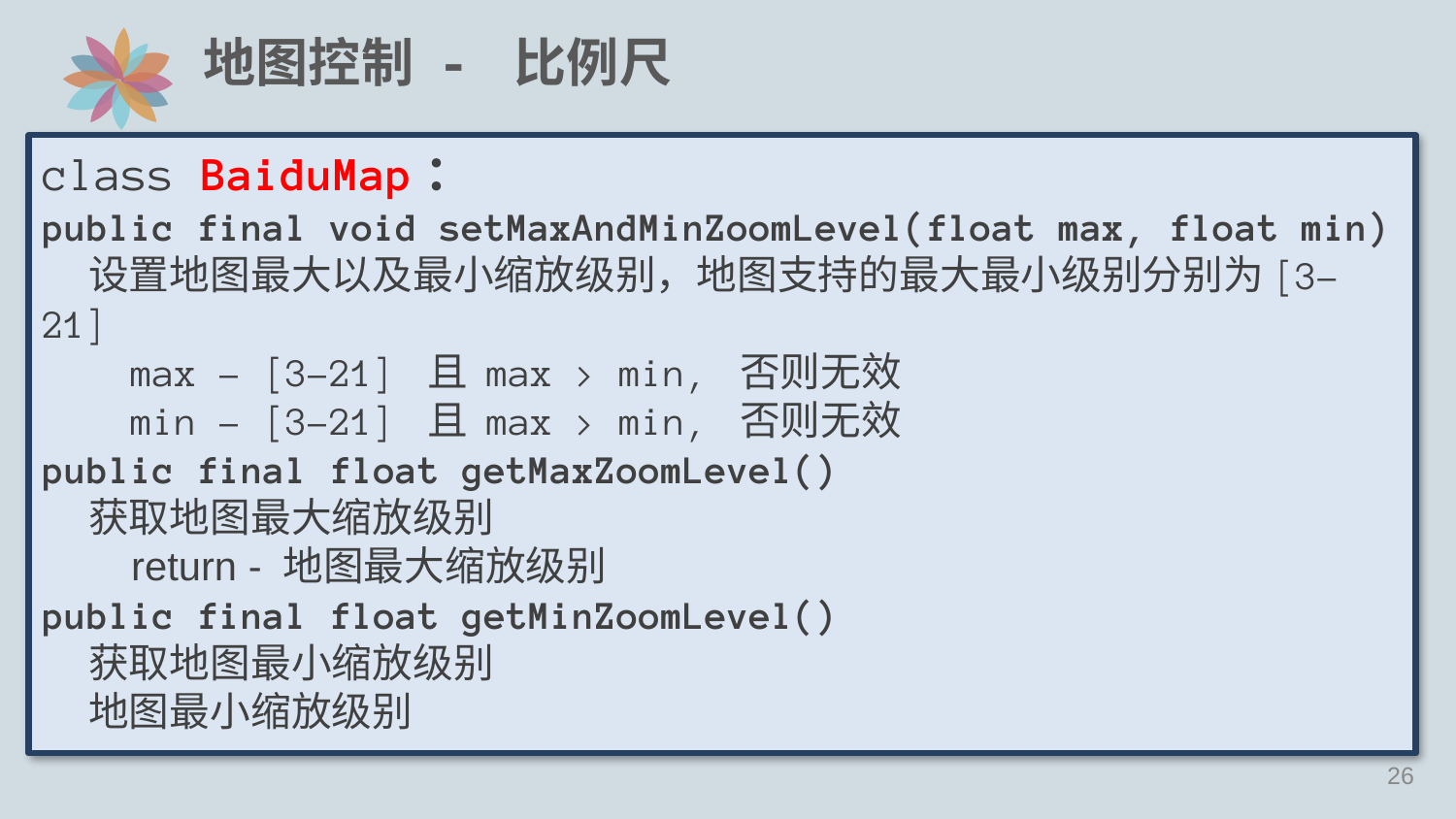

# 地图控制 - 比例尺
class BaiduMap：
public final void setMaxAndMinZoomLevel(float max, float min)
    设置地图最大以及最小缩放级别，地图支持的最大最小级别分别为[3-21]
    max - [3-21] 且 max > min, 否则无效
    min - [3-21] 且 max > min, 否则无效
public final float getMaxZoomLevel()
    获取地图最大缩放级别
    return - 地图最大缩放级别
public final float getMinZoomLevel()
    获取地图最小缩放级别
    地图最小缩放级别
26